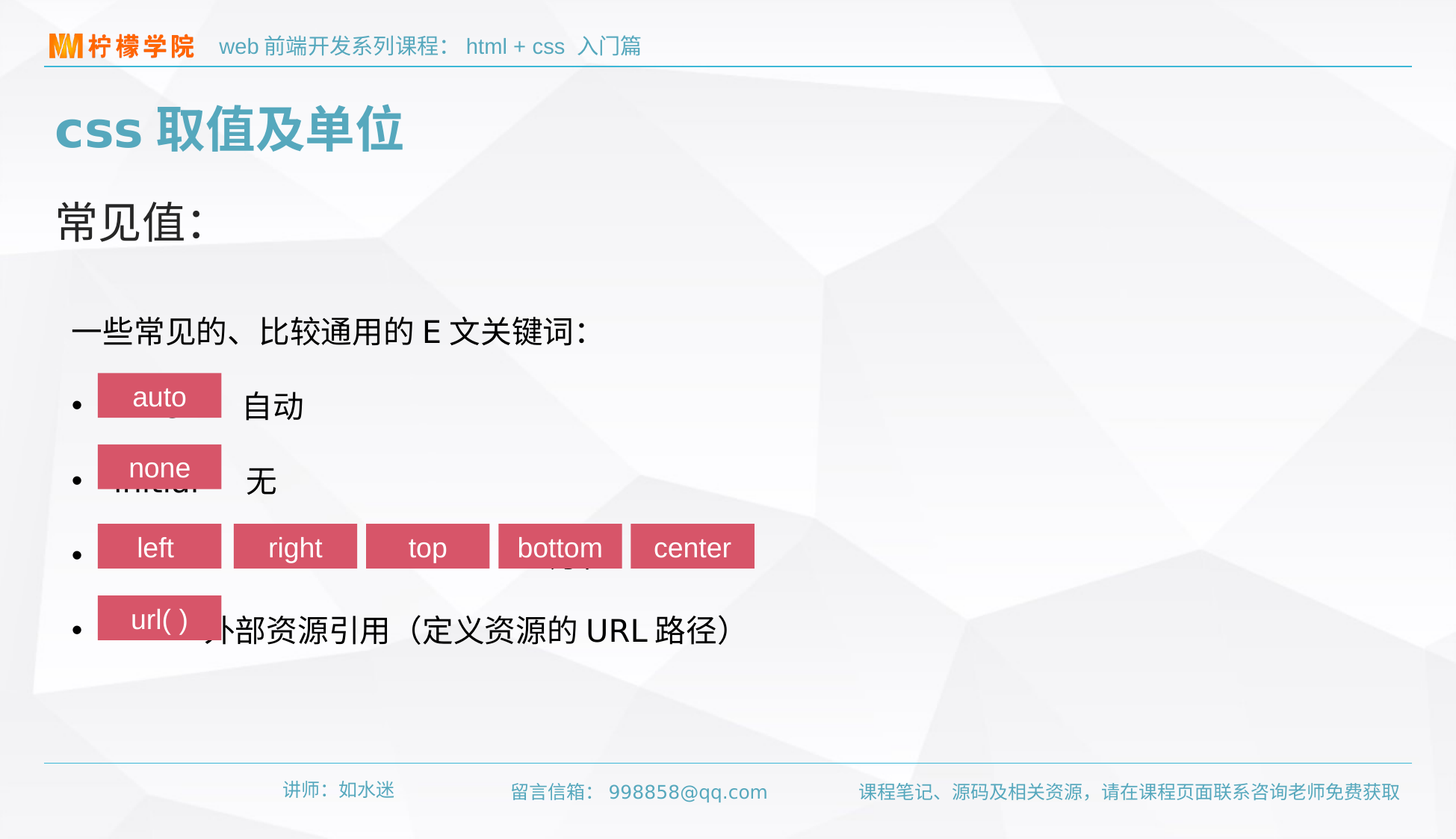

css取值及单位
常见值：
一些常见的、比较通用的E文关键词：
inherit  自动
initial    无
                                                              方位
            外部资源引用（定义资源的URL路径）
auto
none
left
right
top
bottom
center
url( )